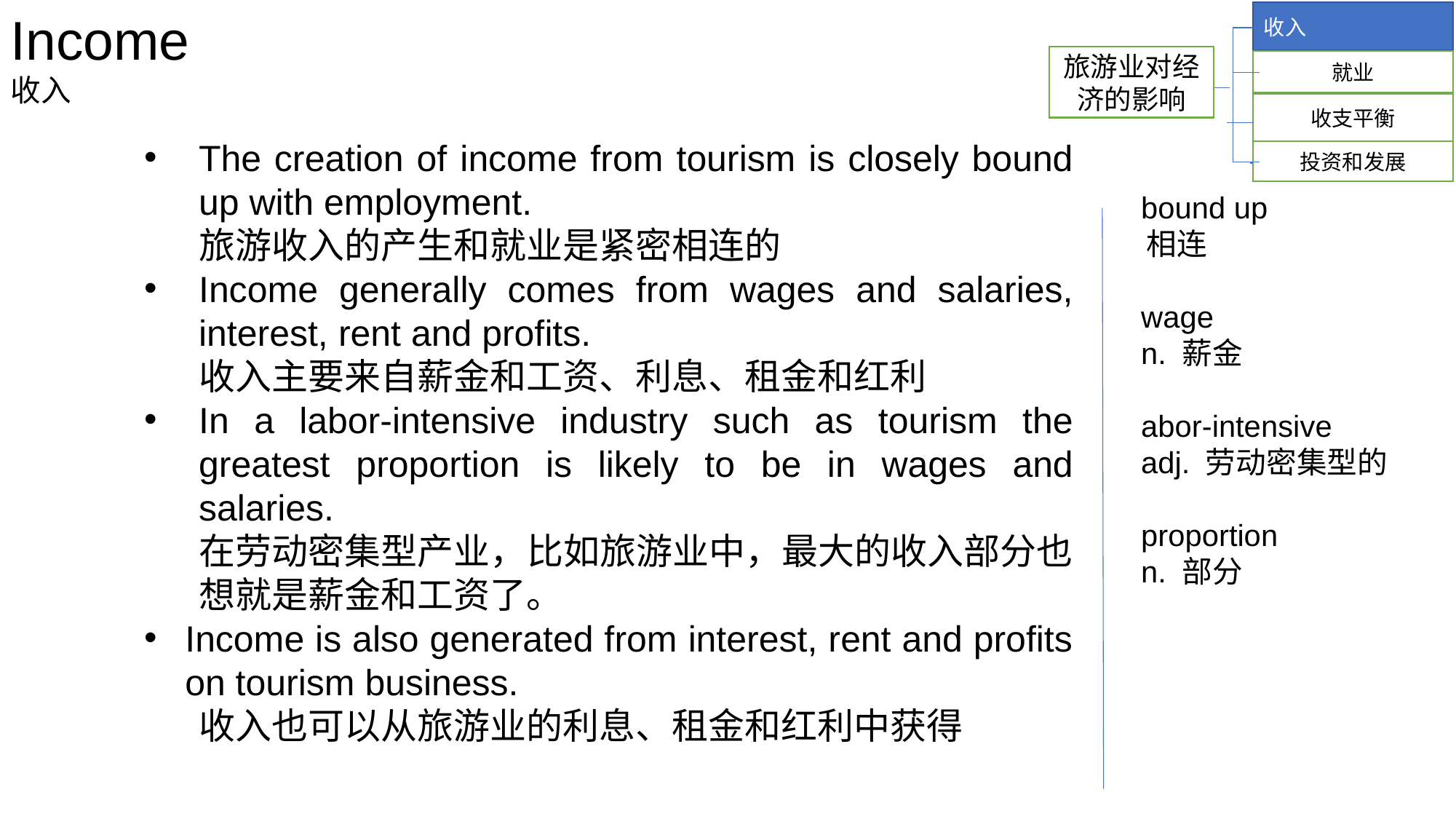

Income
收入
收入
旅游业对经济的影响
就业
收支平衡
The creation of income from tourism is closely bound up with employment.
旅游收入的产生和就业是紧密相连的
Income generally comes from wages and salaries, interest, rent and profits.
收入主要来自薪金和工资、利息、租金和红利
In a labor-intensive industry such as tourism the greatest proportion is likely to be in wages and salaries.
在劳动密集型产业，比如旅游业中，最大的收入部分也想就是薪金和工资了。
Income is also generated from interest, rent and profits on tourism business.
收入也可以从旅游业的利息、租金和红利中获得
投资和发展
 bound up
 相连

 wage
 n. 薪金

 abor-intensive
 adj. 劳动密集型的

 proportion
 n. 部分